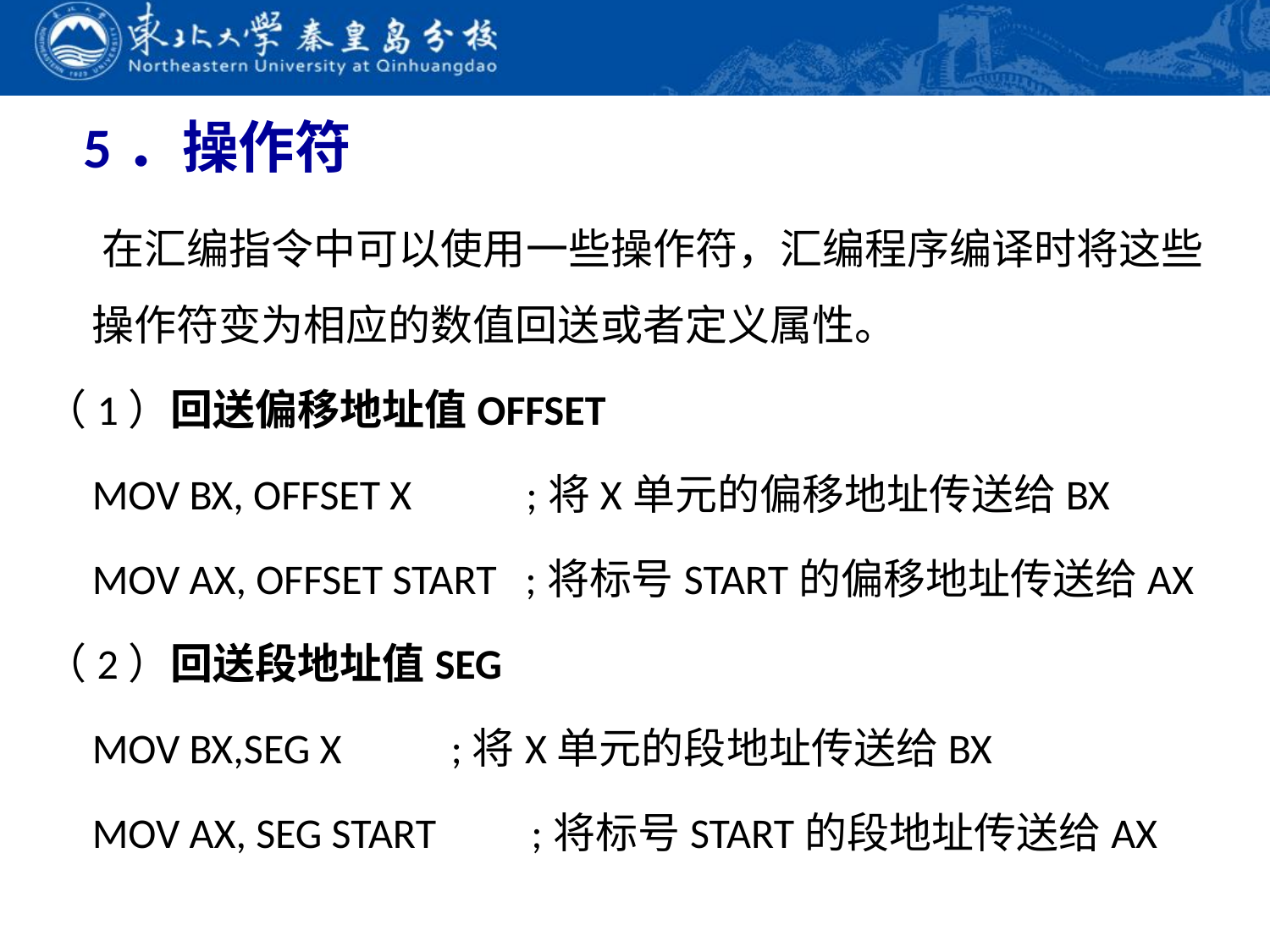

# 5．操作符
     在汇编指令中可以使用一些操作符，汇编程序编译时将这些操作符变为相应的数值回送或者定义属性。
（1）回送偏移地址值OFFSET
	MOV BX, OFFSET X            ;将X单元的偏移地址传送给BX
	MOV AX, OFFSET START   ;将标号START的偏移地址传送给AX
（2）回送段地址值SEG
	MOV BX,SEG X	           ;将X单元的段地址传送给BX
	MOV AX, SEG START          ;将标号START的段地址传送给AX